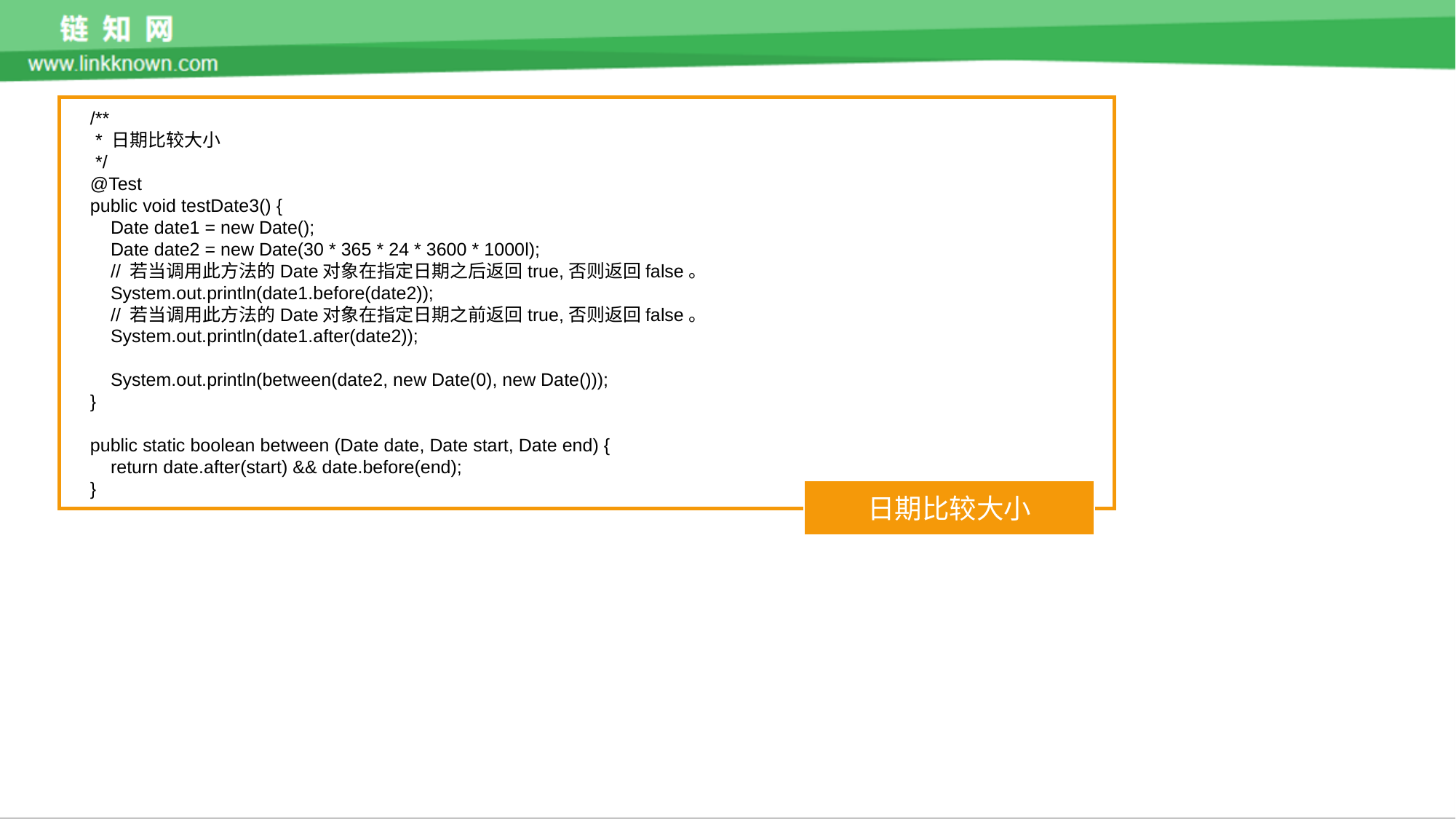

/**
     * 日期比较大小
     */
    @Test
    public void testDate3() {
        Date date1 = new Date();
        Date date2 = new Date(30 * 365 * 24 * 3600 * 1000l);
        // 若当调用此方法的Date对象在指定日期之后返回true,否则返回false。
        System.out.println(date1.before(date2));
        // 若当调用此方法的Date对象在指定日期之前返回true,否则返回false。
        System.out.println(date1.after(date2));

        System.out.println(between(date2, new Date(0), new Date()));
    }

    public static boolean between (Date date, Date start, Date end) {
        return date.after(start) && date.before(end);
    }
日期比较大小